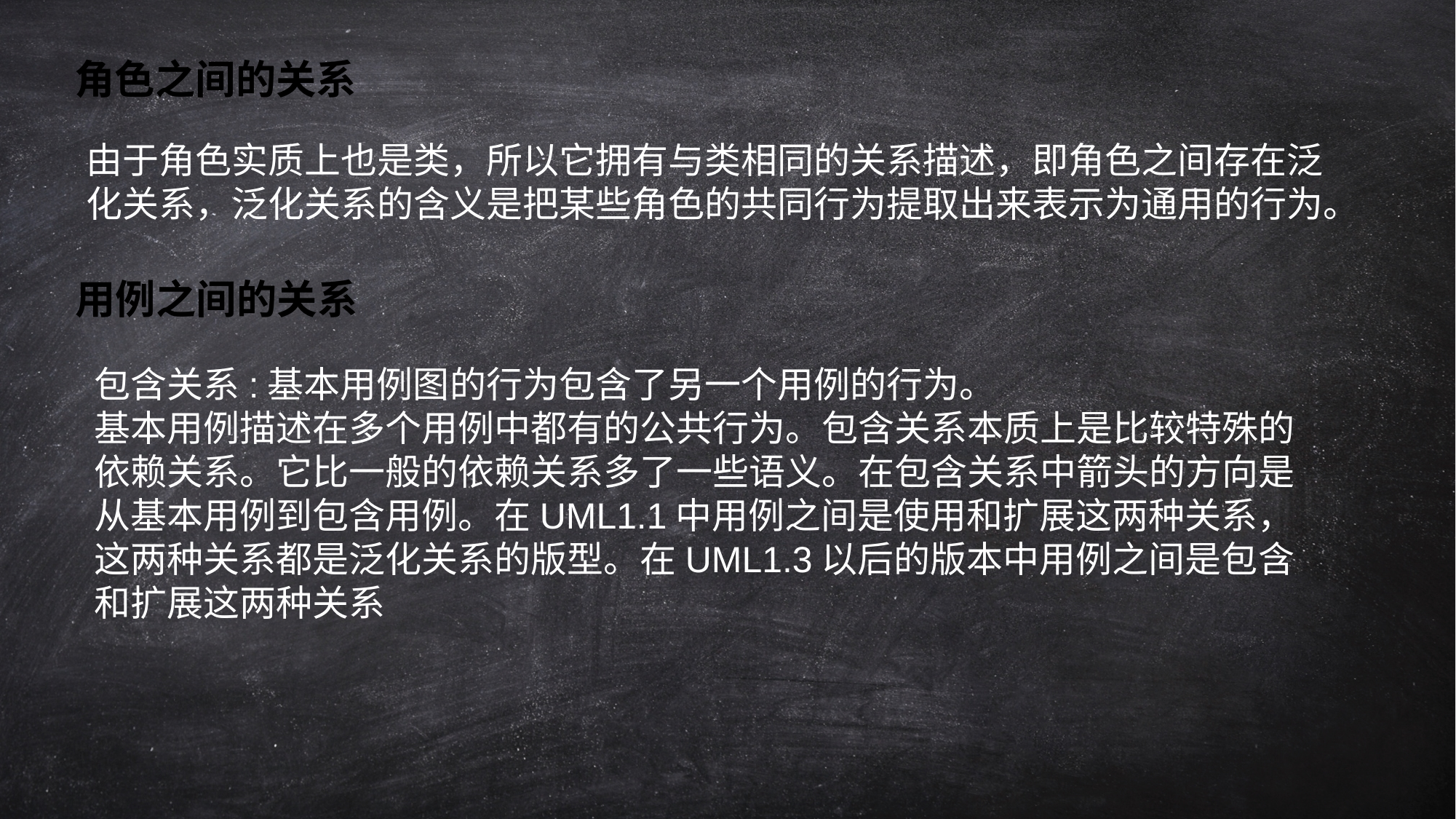

角色之间的关系
由于角色实质上也是类，所以它拥有与类相同的关系描述，即角色之间存在泛化关系，泛化关系的含义是把某些角色的共同行为提取出来表示为通用的行为。
用例之间的关系
包含关系:基本用例图的行为包含了另一个用例的行为。
基本用例描述在多个用例中都有的公共行为。包含关系本质上是比较特殊的依赖关系。它比一般的依赖关系多了一些语义。在包含关系中箭头的方向是从基本用例到包含用例。在UML1.1中用例之间是使用和扩展这两种关系，这两种关系都是泛化关系的版型。在UML1.3以后的版本中用例之间是包含和扩展这两种关系